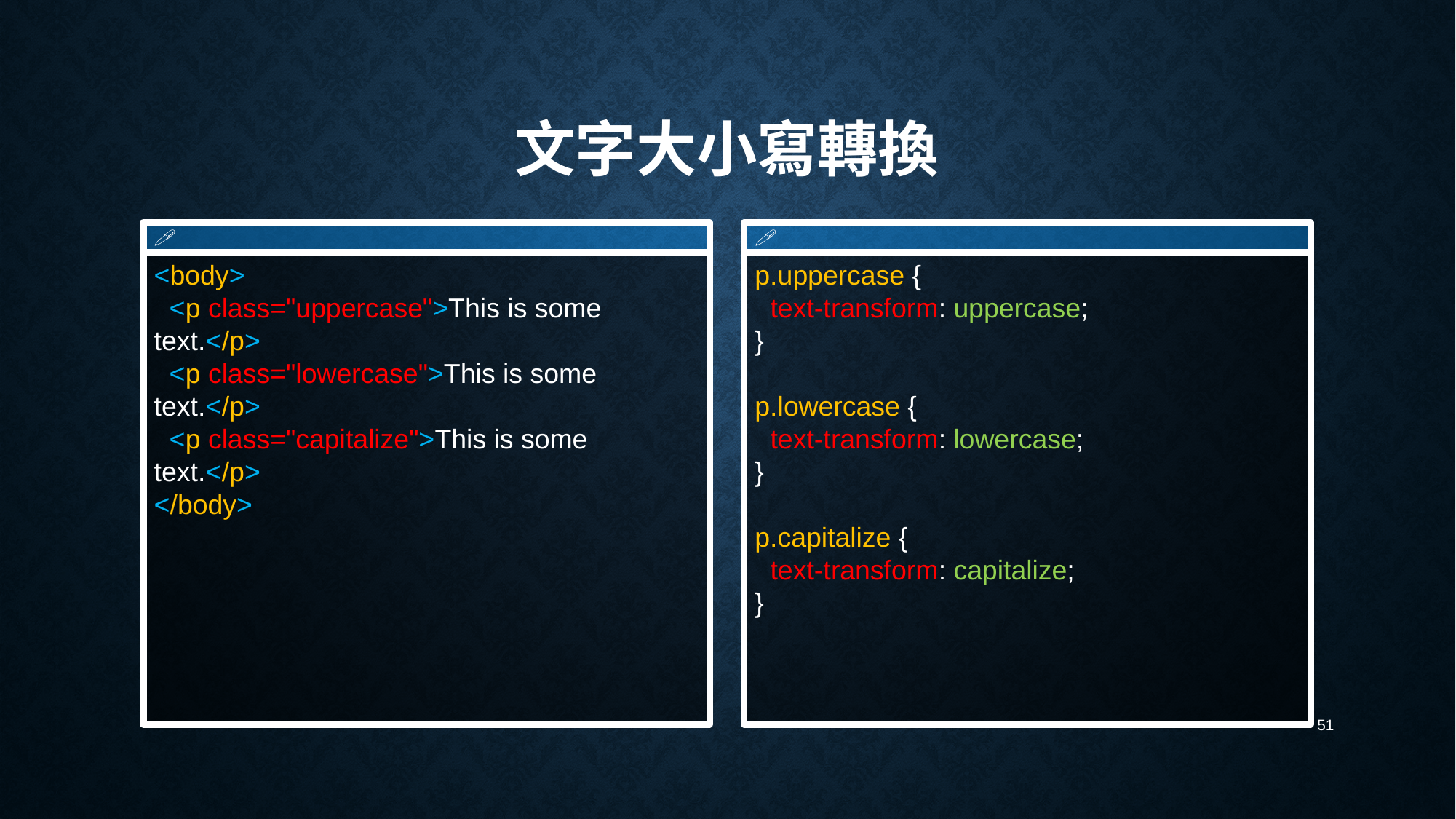

# 文字大小寫轉換
🖊
<body>
  <p class="uppercase">This is some text.</p>
  <p class="lowercase">This is some text.</p>
  <p class="capitalize">This is some text.</p>
</body>
🖊
p.uppercase {
  text-transform: uppercase;
}

p.lowercase {
  text-transform: lowercase;
}

p.capitalize {
  text-transform: capitalize;
}
51